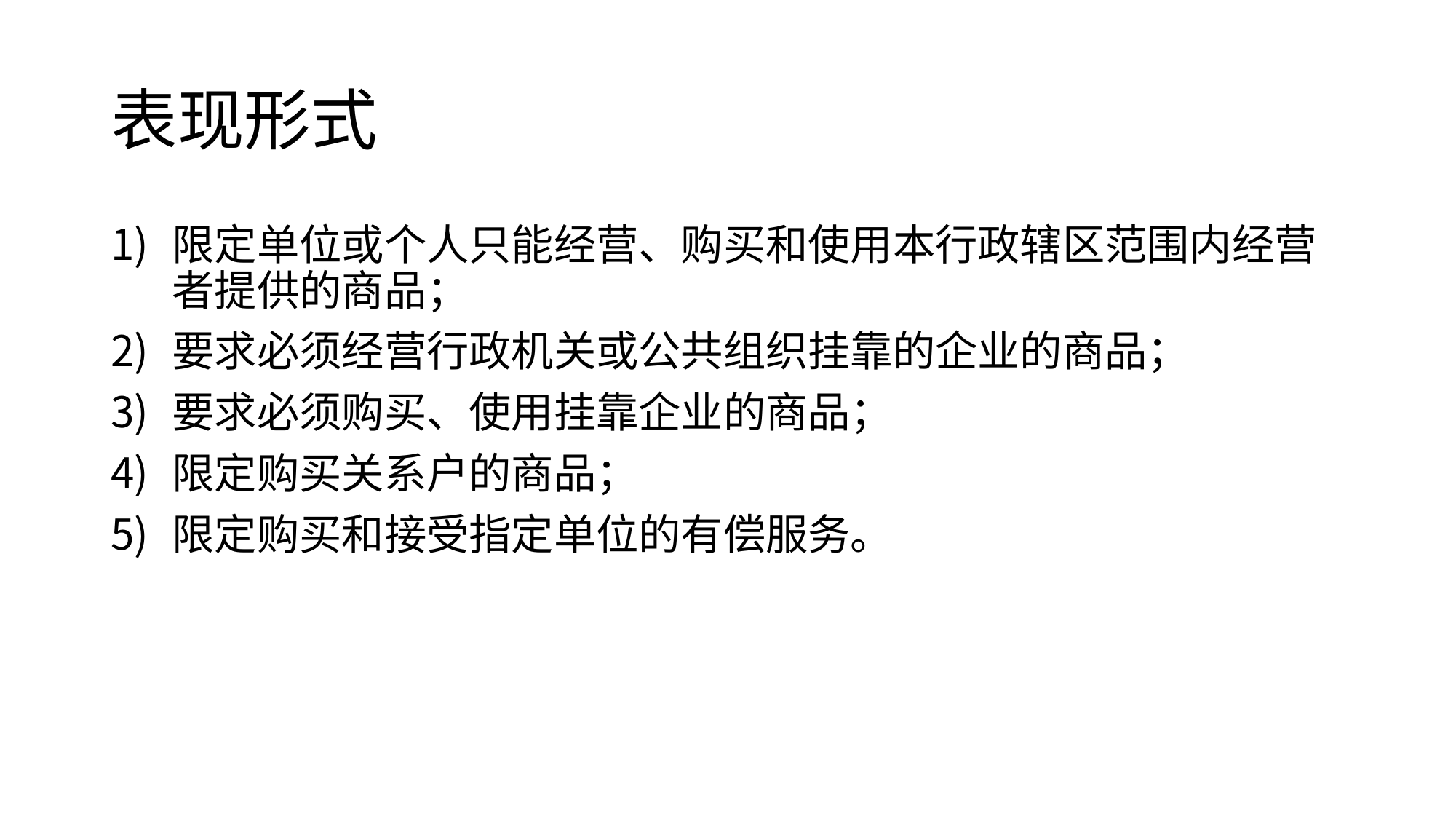

# 表现形式
限定单位或个人只能经营、购买和使用本行政辖区范围内经营者提供的商品；
要求必须经营行政机关或公共组织挂靠的企业的商品；
要求必须购买、使用挂靠企业的商品；
限定购买关系户的商品；
限定购买和接受指定单位的有偿服务。